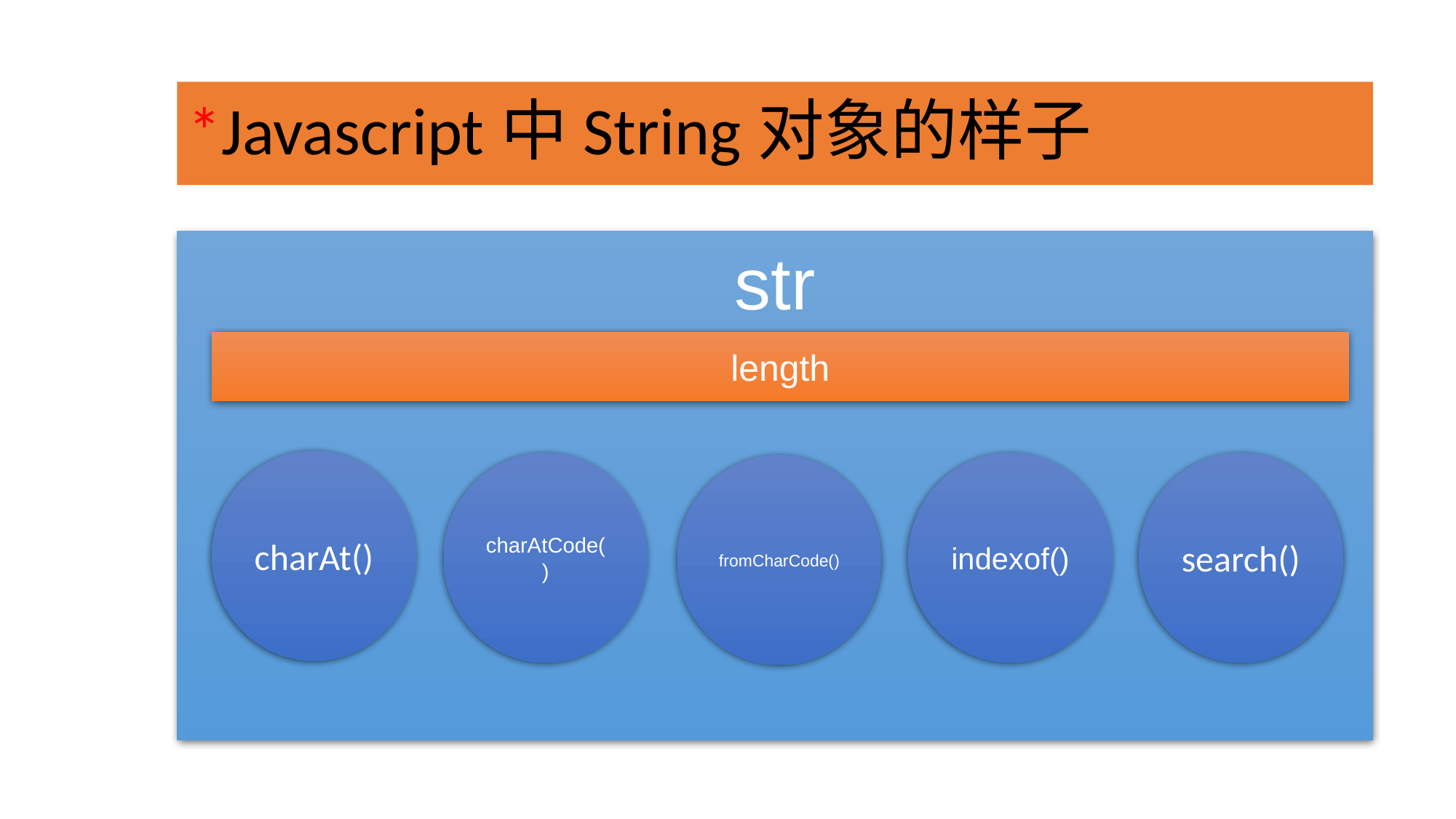

# *Javascript中String对象的样子
str
length
charAt()
charAtCode()
indexof()
search()
fromCharCode()